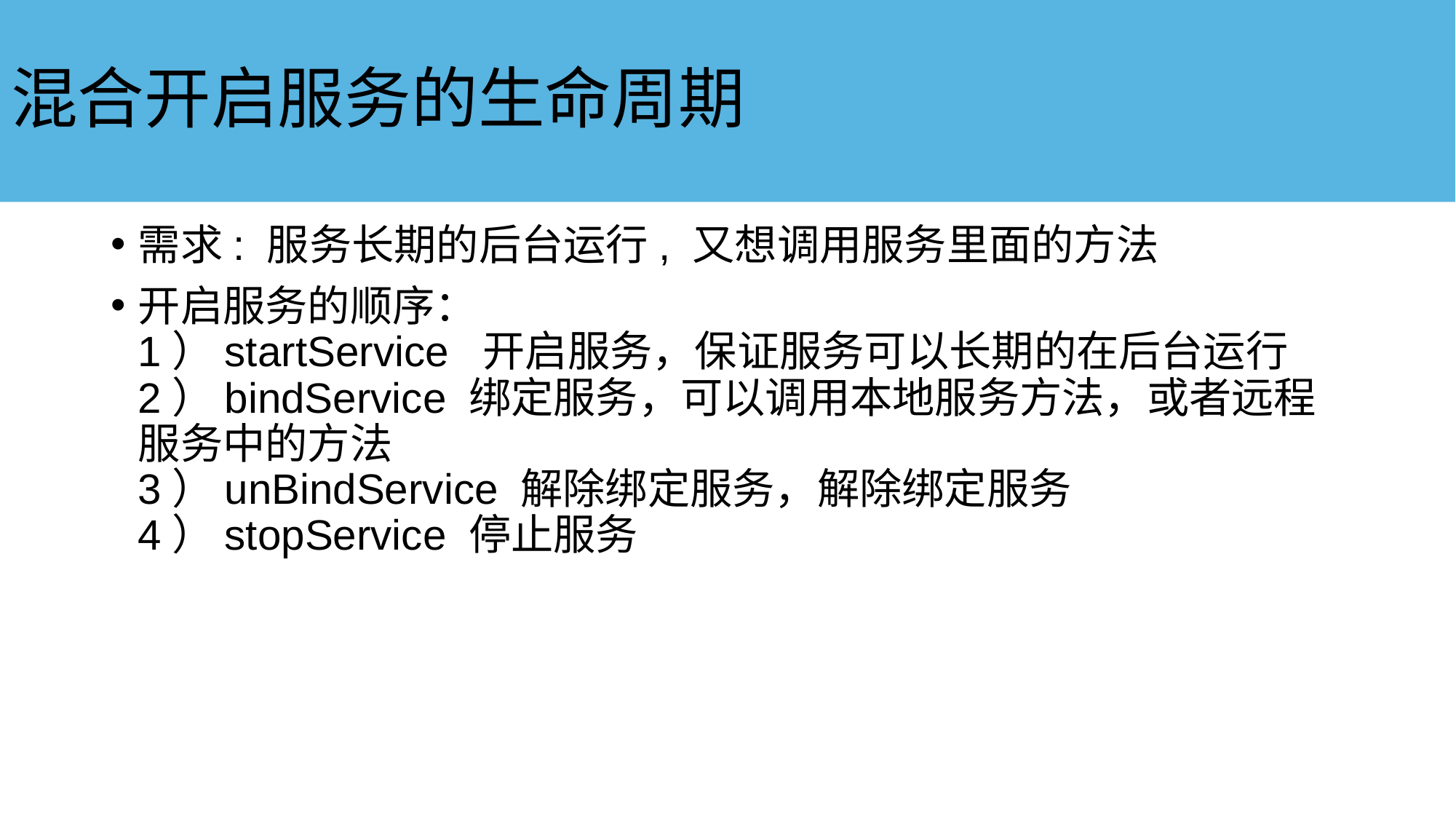

# 混合开启服务的生命周期
需求: 服务长期的后台运行, 又想调用服务里面的方法
开启服务的顺序：
1）startService  开启服务，保证服务可以长期的在后台运行
2）bindService 绑定服务，可以调用本地服务方法，或者远程服务中的方法
3）unBindService 解除绑定服务，解除绑定服务
4）stopService 停止服务